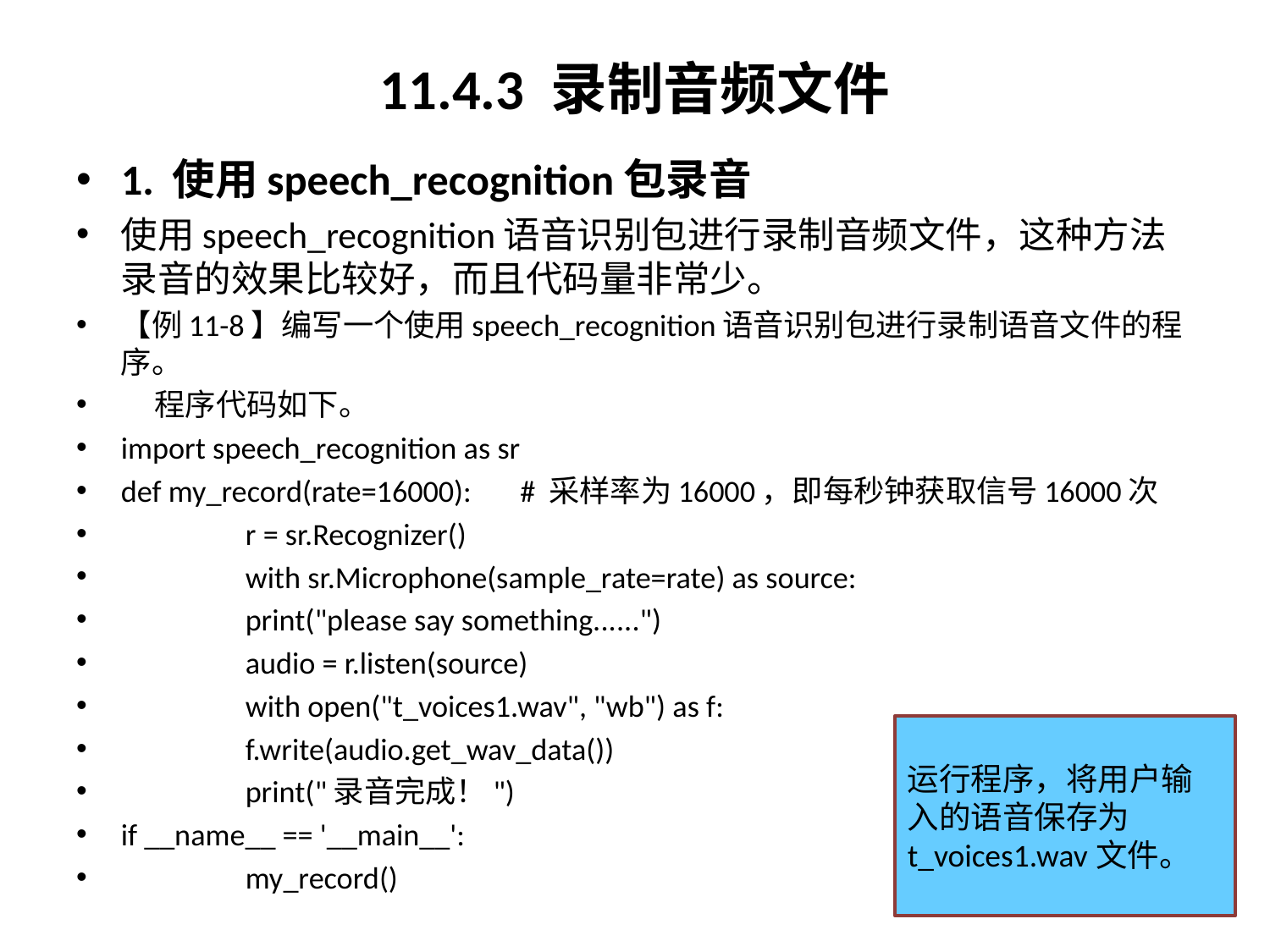

# 11.4.3 录制音频文件
1. 使用speech_recognition包录音
使用speech_recognition语音识别包进行录制音频文件，这种方法录音的效果比较好，而且代码量非常少。
【例11-8】编写一个使用speech_recognition语音识别包进行录制语音文件的程序。
    程序代码如下。
import speech_recognition as sr
def my_record(rate=16000):       # 采样率为16000，即每秒钟获取信号16000次
	  r = sr.Recognizer()
	  with sr.Microphone(sample_rate=rate) as source:
		  print("please say something......")
		  audio = r.listen(source)
	  with open("t_voices1.wav", "wb") as f:
		  f.write(audio.get_wav_data())
	  print("录音完成！")
if __name__ == '__main__':
	  my_record()

运行程序，将用户输入的语音保存为t_voices1.wav文件。